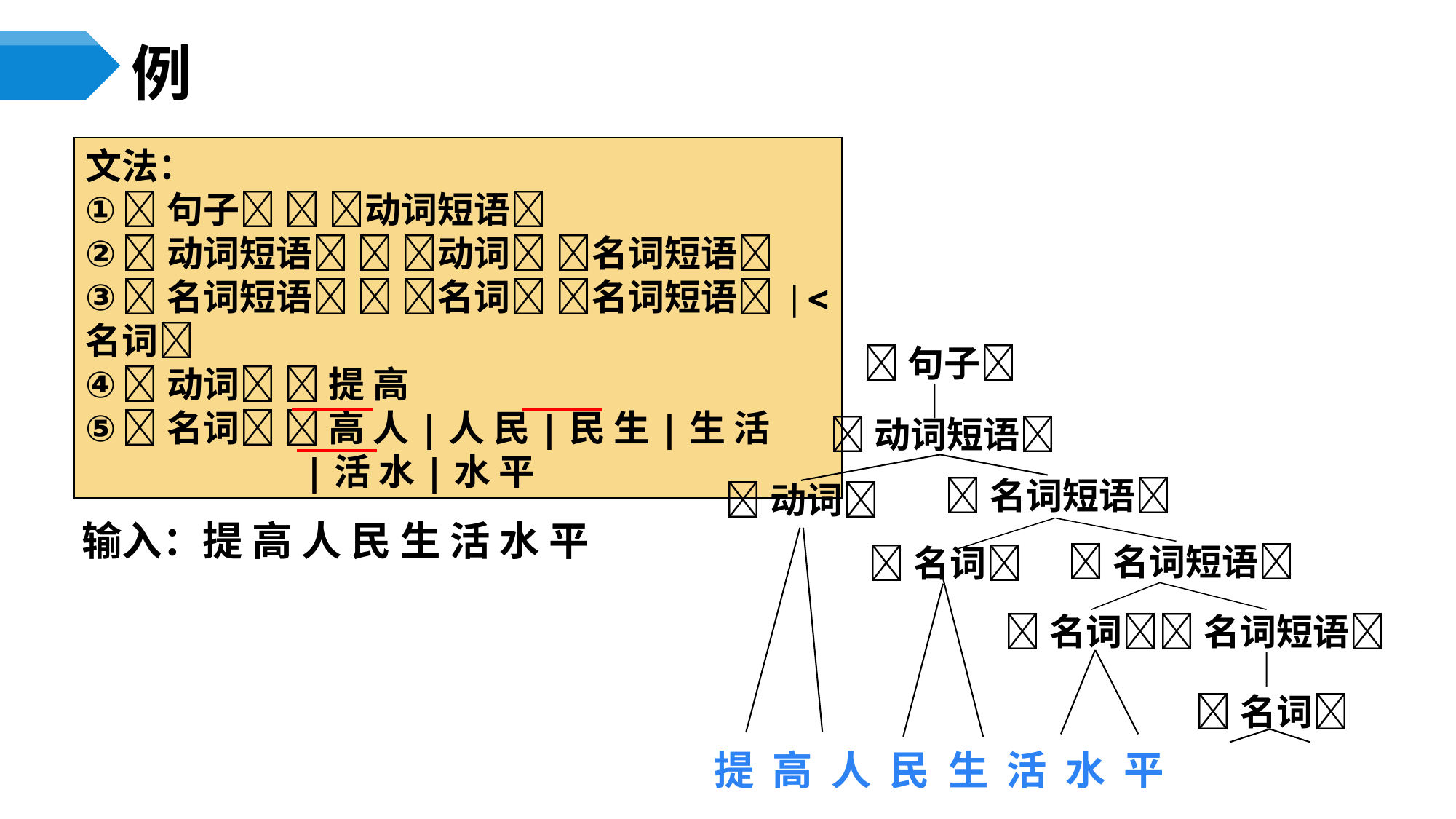

# 例
文法：
<句子> → <动词短语>
<动词短语> → <动词> <名词短语>
<名词短语> → <名词> <名词短语> | <名词>
<动词> → 提 高
<名词> → 高 人|人 民|民 生|生 活
          |活 水|水 平
<句子>

<动词短语>

<名词短语>
<动词>

<名词短语>
<名词>

<名词>
<名词短语>

<名词>

输入：提 高 人 民 生 活 水 平
提  高  人  民  生  活  水  平